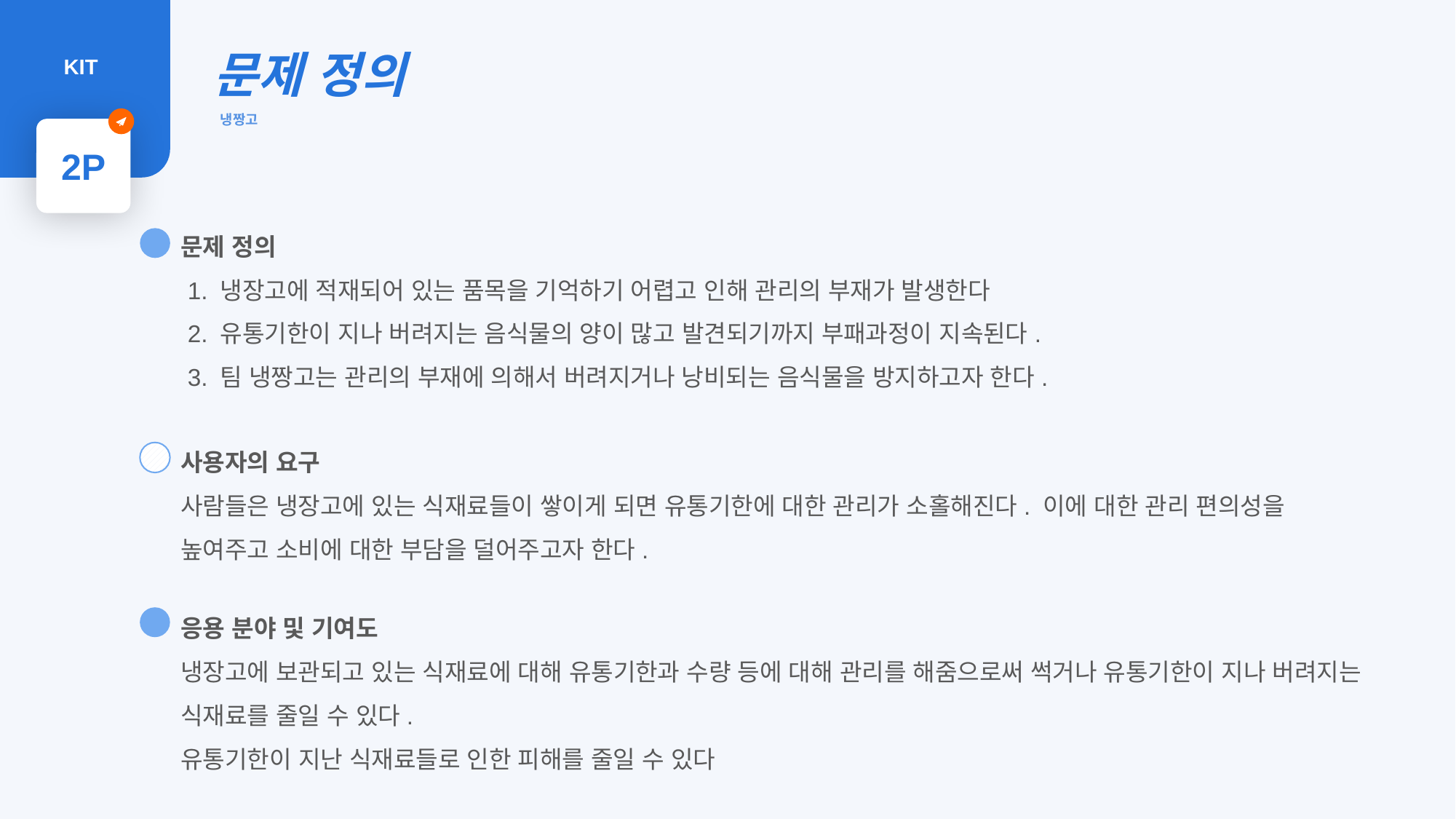

문제 정의
 냉짱고
      KIT

2P
문제 정의
 1. 냉장고에 적재되어 있는 품목을 기억하기 어렵고 인해 관리의 부재가 발생한다
 2. 유통기한이 지나 버려지는 음식물의 양이 많고 발견되기까지 부패과정이 지속된다.
 3. 팀 냉짱고는 관리의 부재에 의해서 버려지거나 낭비되는 음식물을 방지하고자 한다.

사용자의 요구
사람들은 냉장고에 있는 식재료들이 쌓이게 되면 유통기한에 대한 관리가 소홀해진다. 이에 대한 관리 편의성을 높여주고 소비에 대한 부담을 덜어주고자 한다.

응용 분야 및 기여도
냉장고에 보관되고 있는 식재료에 대해 유통기한과 수량 등에 대해 관리를 해줌으로써 썩거나 유통기한이 지나 버려지는 식재료를 줄일 수 있다.
유통기한이 지난 식재료들로 인한 피해를 줄일 수 있다